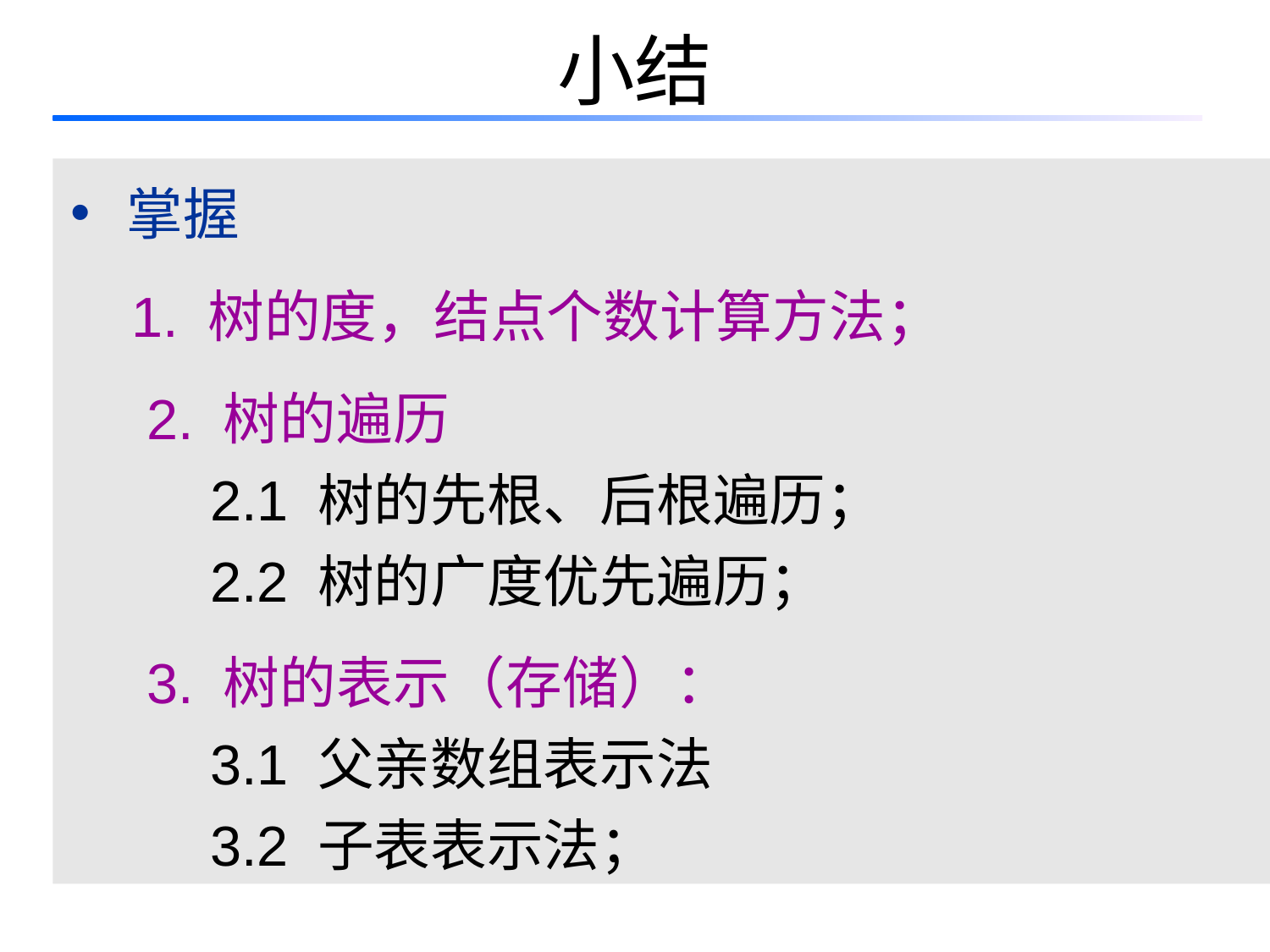

# 小结

 掌握
  1. 树的度，结点个数计算方法；
   2. 树的遍历
       2.1 树的先根、后根遍历；
       2.2 树的广度优先遍历；
   3. 树的表示（存储）：
       3.1 父亲数组表示法
       3.2 子表表示法；